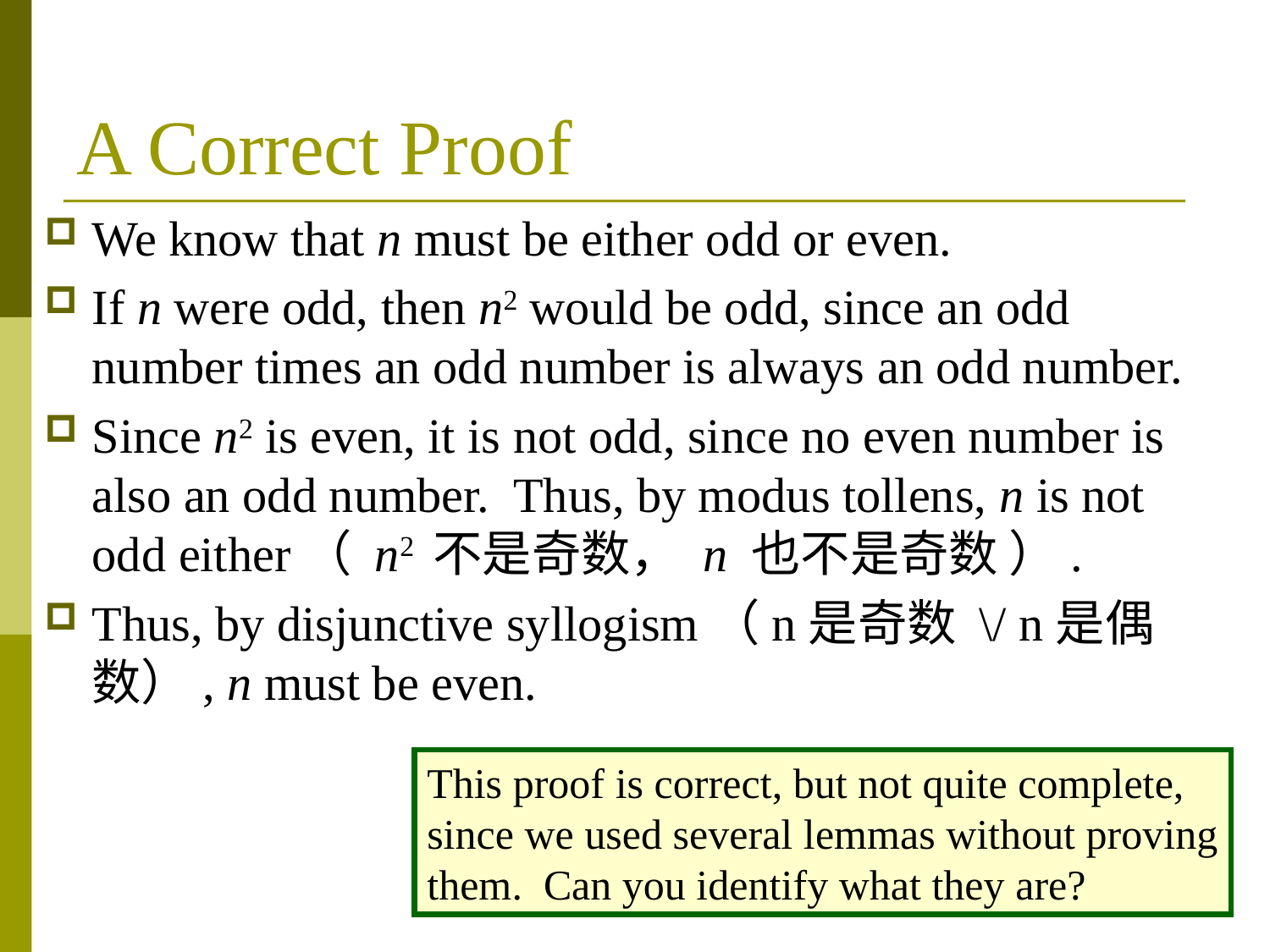

# A Correct Proof
We know that n must be either odd or even.
If n were odd, then n2 would be odd, since an odd number times an odd number is always an odd number.
Since n2 is even, it is not odd, since no even number is also an odd number.  Thus, by modus tollens, n is not odd either（ n2 不是奇数， n 也不是奇数 ）.
Thus, by disjunctive syllogism（n是奇数 \/ n是偶数）, n must be even.
This proof is correct, but not quite complete,
since we used several lemmas without proving
them.  Can you identify what they are?